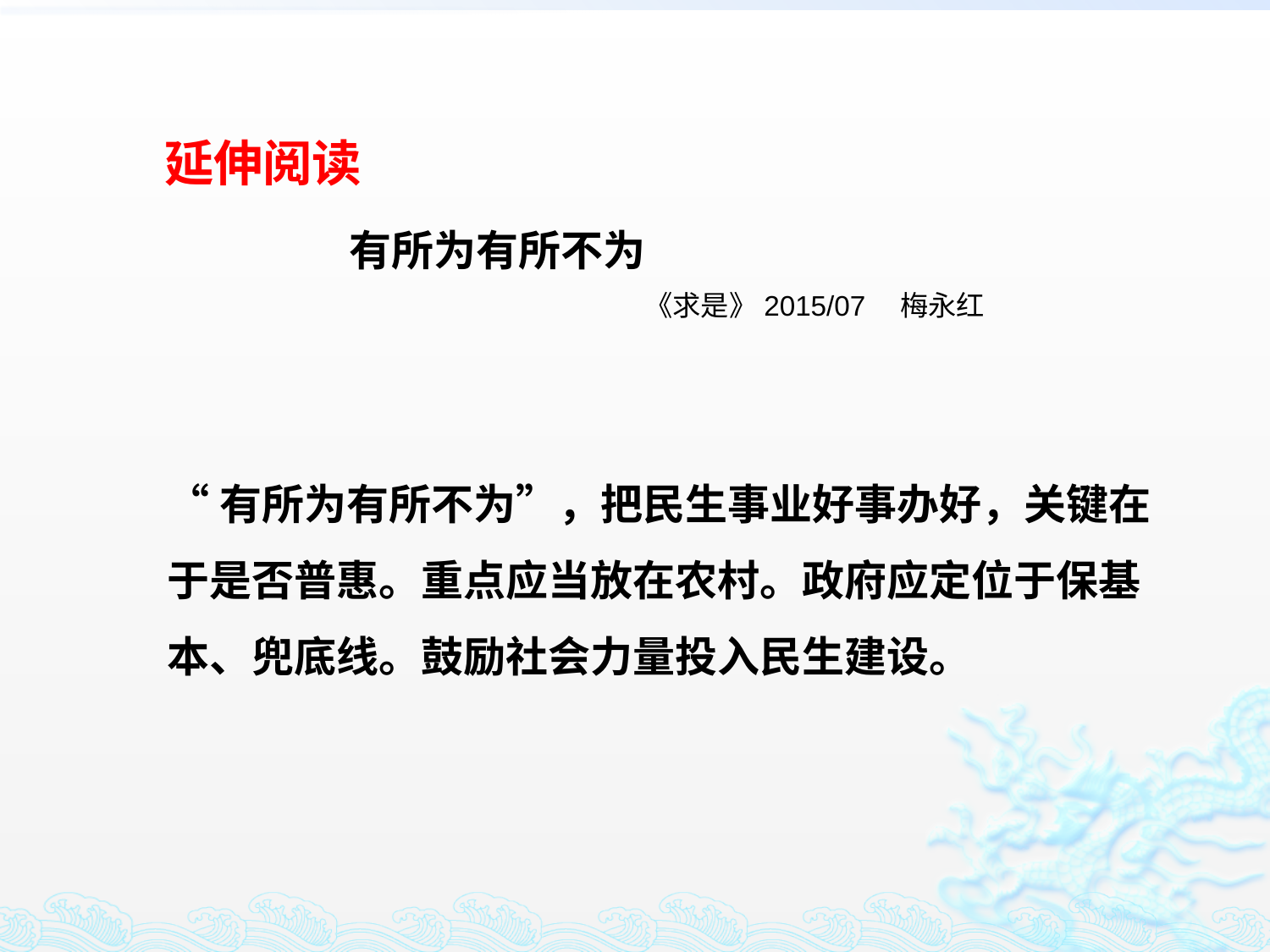

延伸阅读
有所为有所不为
《求是》2015/07　梅永红
“有所为有所不为”，把民生事业好事办好，关键在于是否普惠。重点应当放在农村。政府应定位于保基本、兜底线。鼓励社会力量投入民生建设。